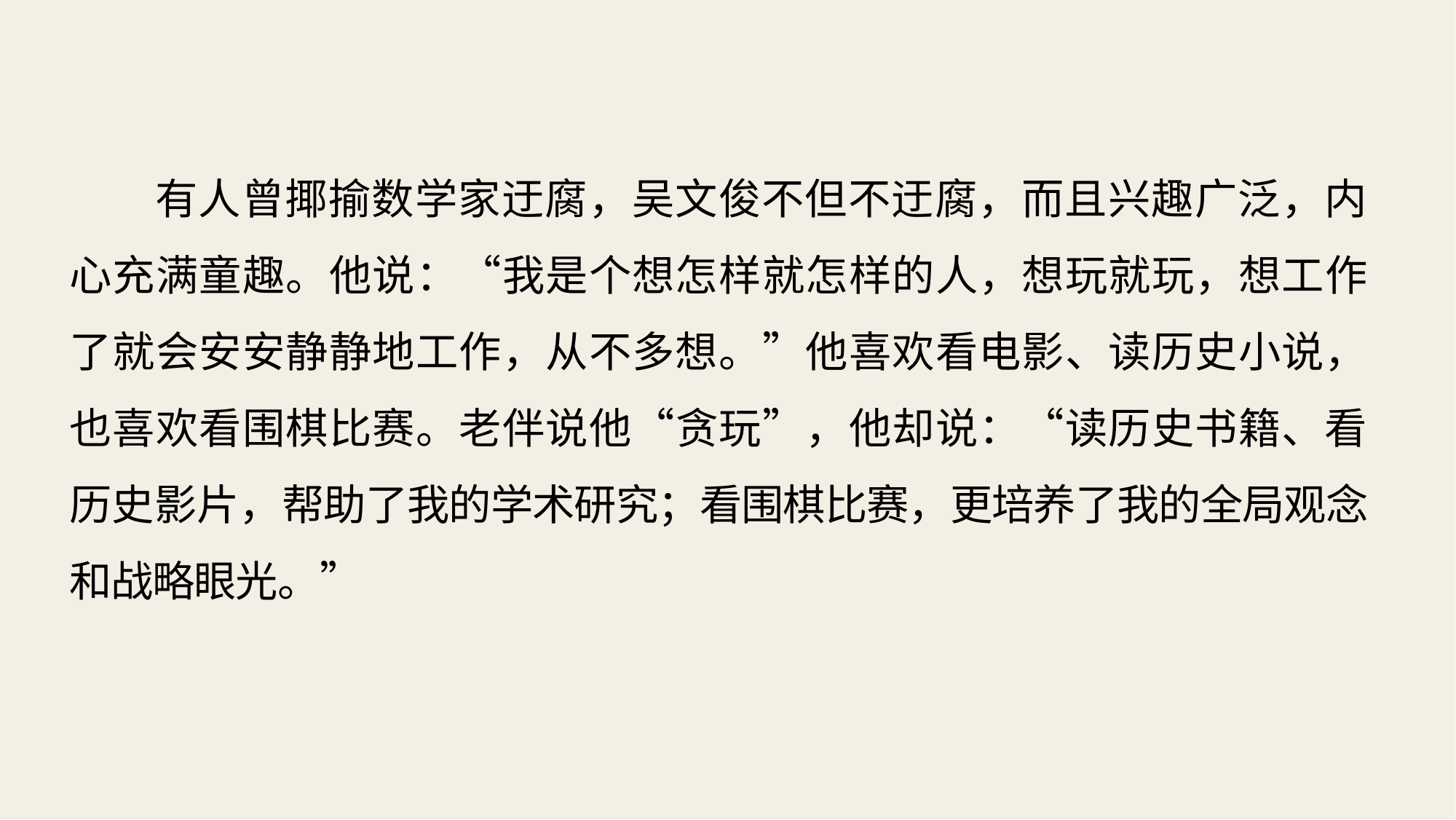

有人曾揶揄数学家迂腐，吴文俊不但不迂腐，而且兴趣广泛，内心充满童趣。他说：“我是个想怎样就怎样的人，想玩就玩，想工作了就会安安静静地工作，从不多想。”他喜欢看电影、读历史小说，也喜欢看围棋比赛。老伴说他“贪玩”，他却说：“读历史书籍、看历史影片，帮助了我的学术研究；看围棋比赛，更培养了我的全局观念和战略眼光。”